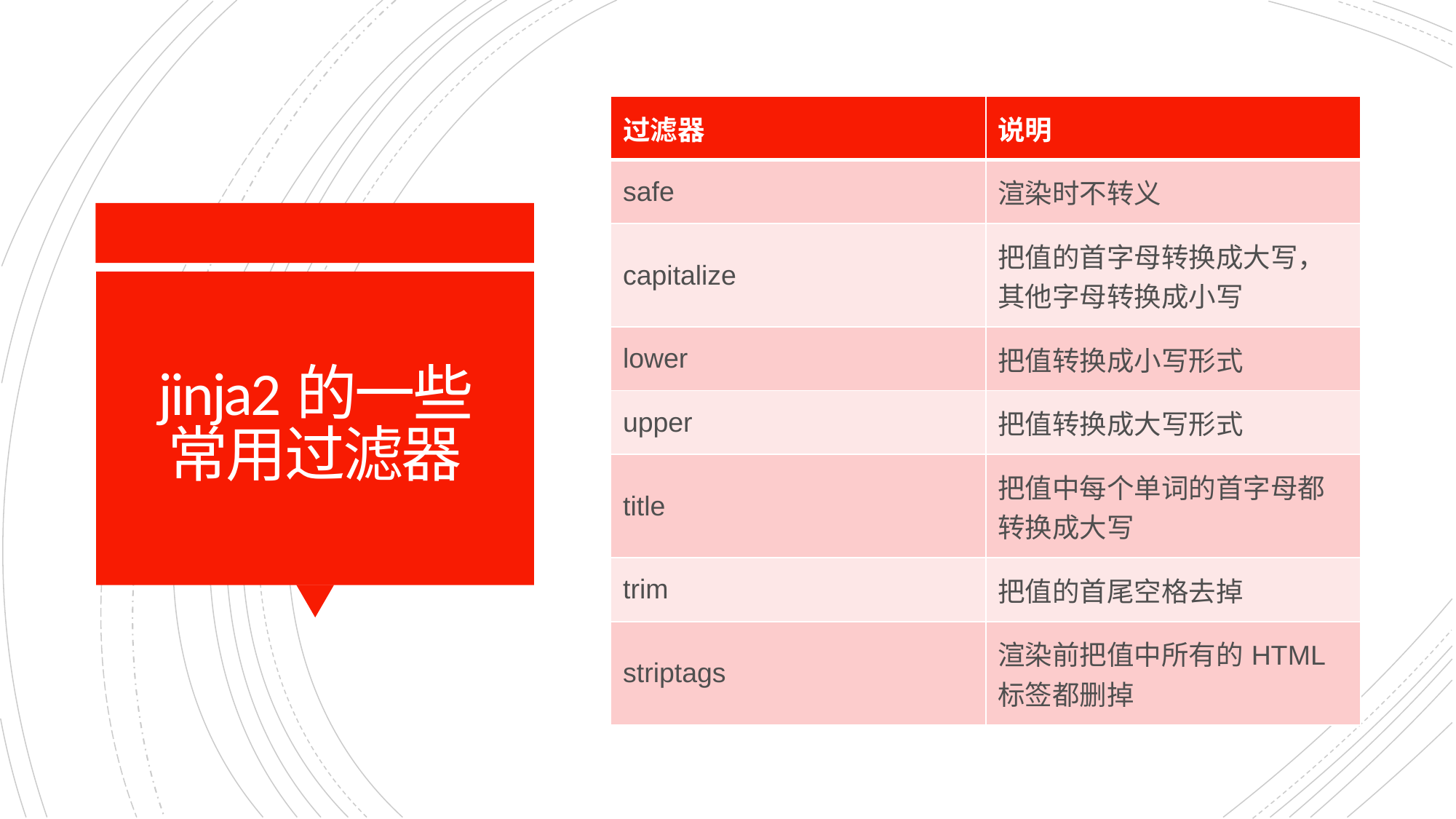

| 过滤器 | 说明 |
| --- | --- |
| safe | 渲染时不转义 |
| capitalize | 把值的首字母转换成大写，其他字母转换成小写 |
| lower | 把值转换成小写形式 |
| upper | 把值转换成大写形式 |
| title | 把值中每个单词的首字母都转换成大写 |
| trim | 把值的首尾空格去掉 |
| striptags | 渲染前把值中所有的HTML标签都删掉 |
# jinja2的一些常用过滤器